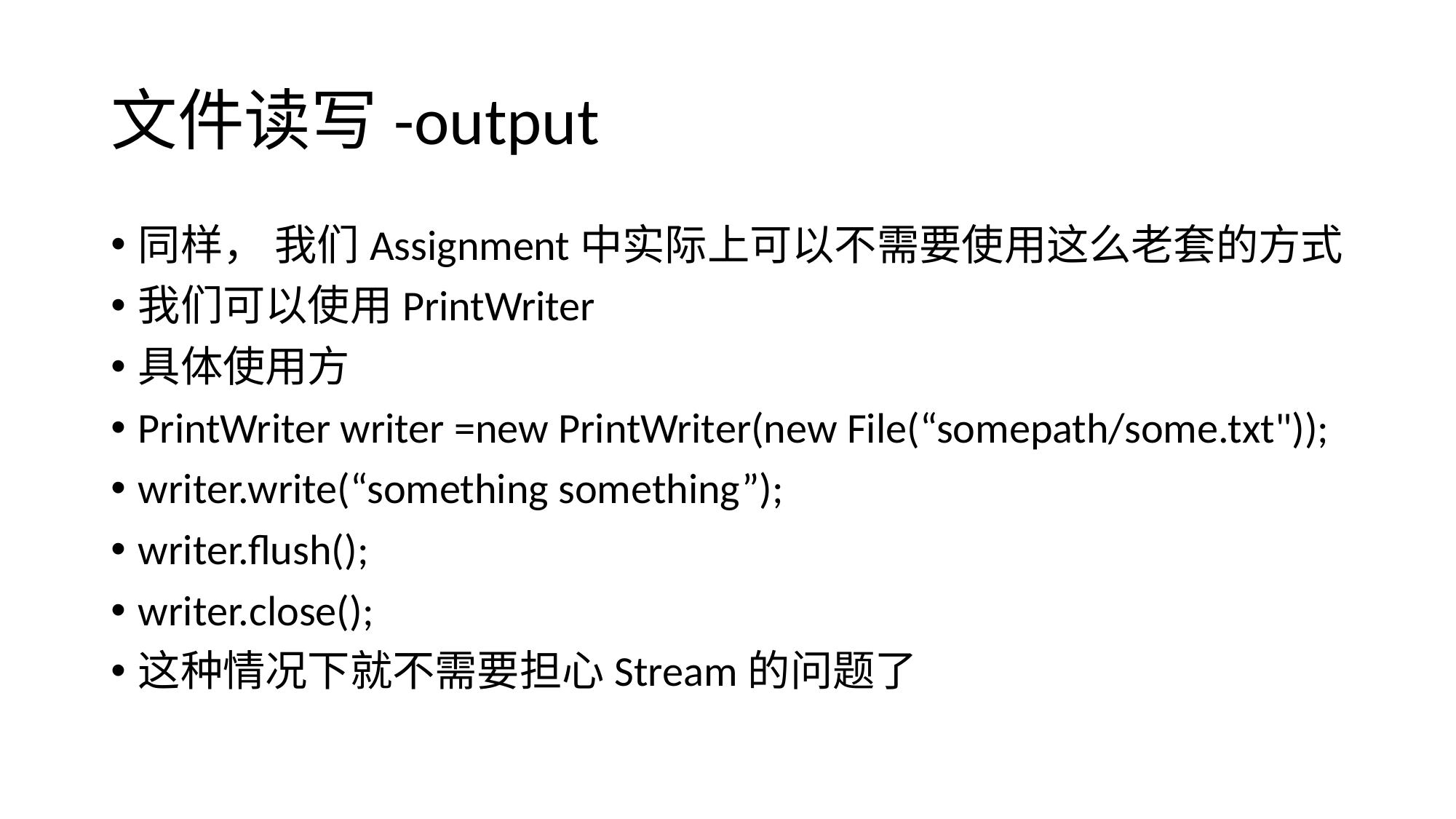

# 文件读写-output
同样， 我们Assignment中实际上可以不需要使用这么老套的方式
我们可以使用PrintWriter
具体使用方
PrintWriter writer =new PrintWriter(new File(“somepath/some.txt"));
writer.write(“something something”);
writer.flush();
writer.close();
这种情况下就不需要担心Stream的问题了